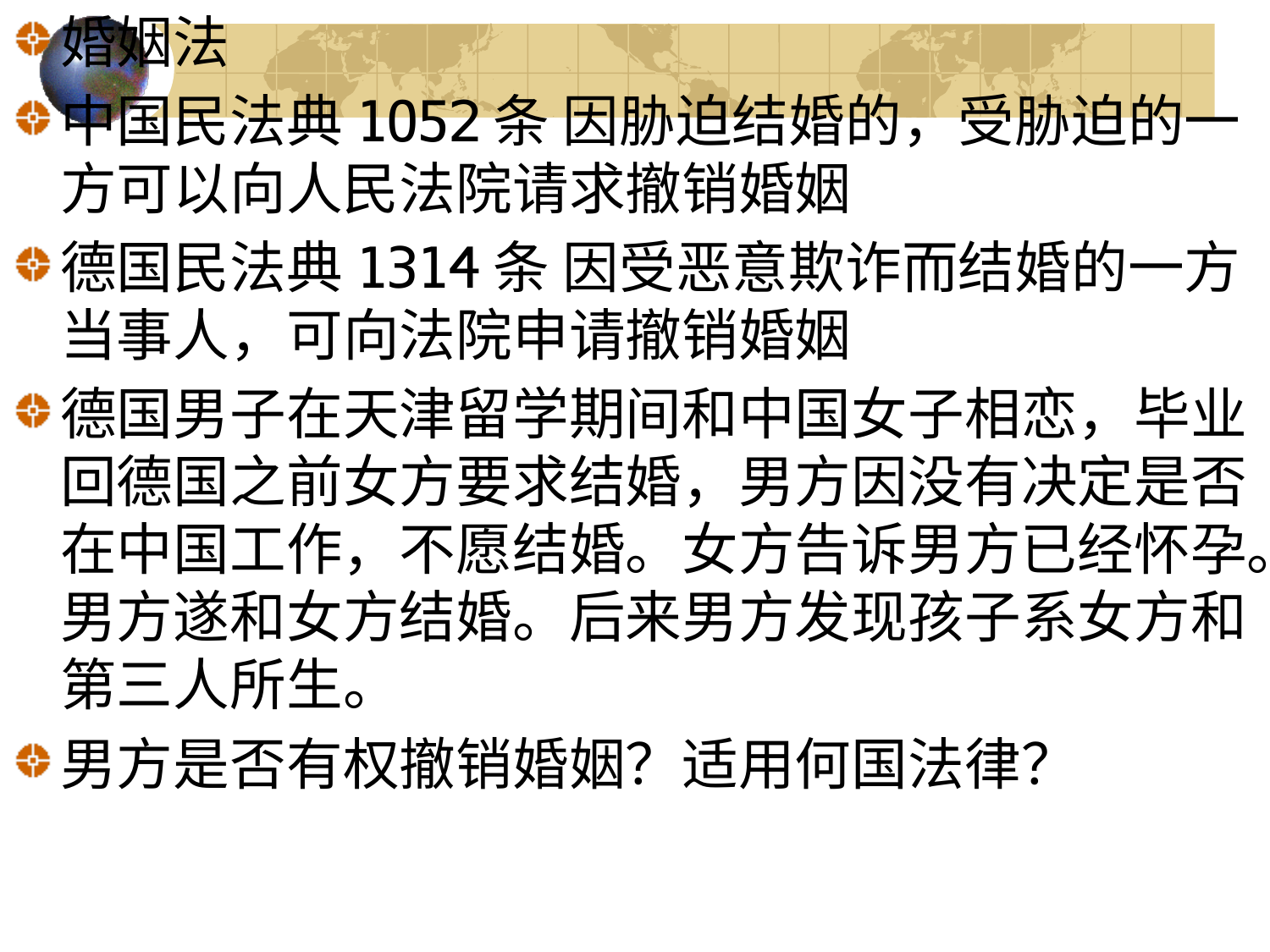

婚姻法
中国民法典1052条 因胁迫结婚的，受胁迫的一方可以向人民法院请求撤销婚姻
德国民法典1314条 因受恶意欺诈而结婚的一方当事人，可向法院申请撤销婚姻
德国男子在天津留学期间和中国女子相恋，毕业回德国之前女方要求结婚，男方因没有决定是否在中国工作，不愿结婚。女方告诉男方已经怀孕。男方遂和女方结婚。后来男方发现孩子系女方和第三人所生。
男方是否有权撤销婚姻？适用何国法律？